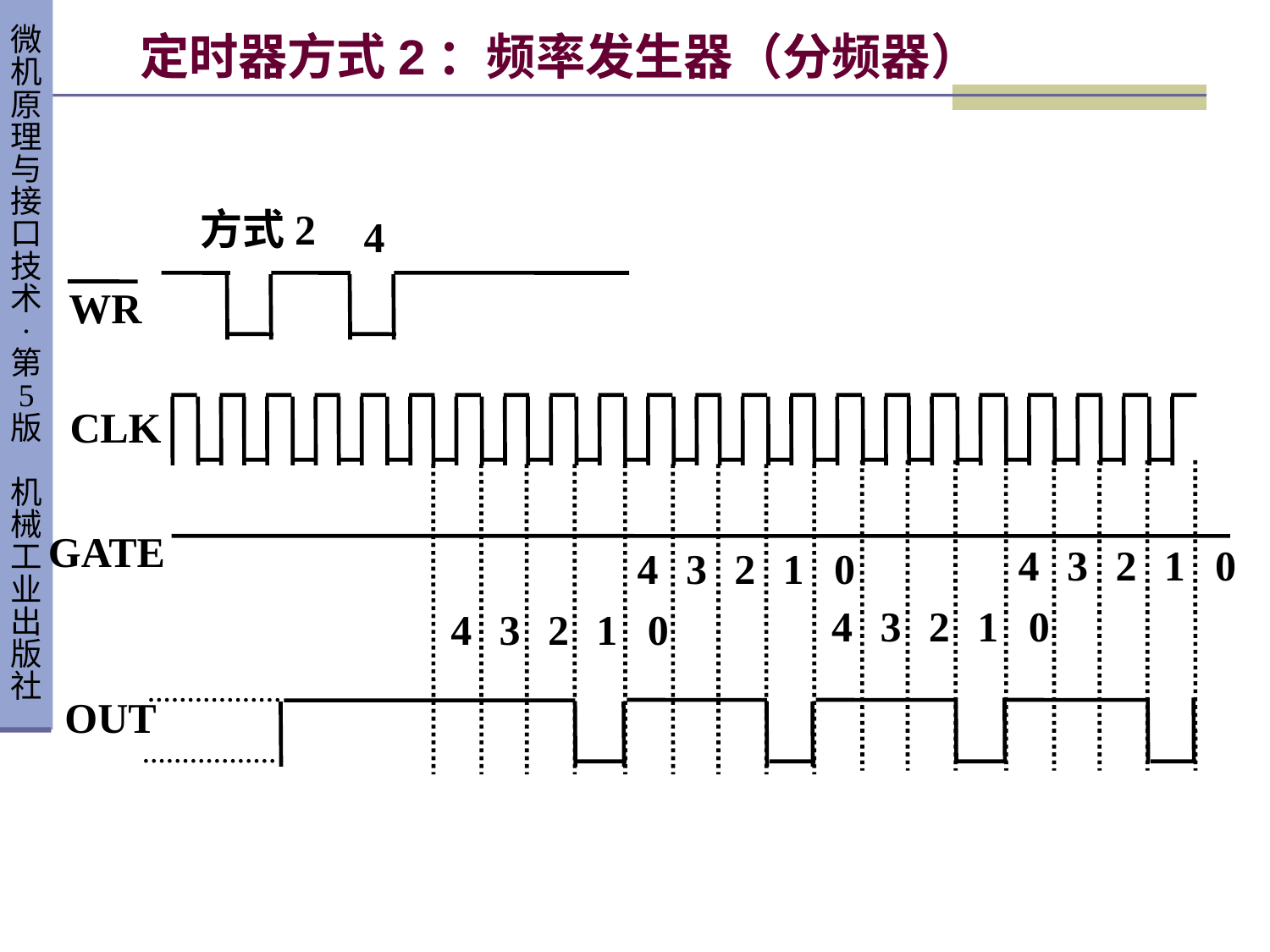

# 定时器方式2：频率发生器（分频器）
方式2
4

WR

CLK

GATE

4
3
2
1
0
4
3
2
1
0
4
3
2
1
0
4
3
2
1
0
OUT